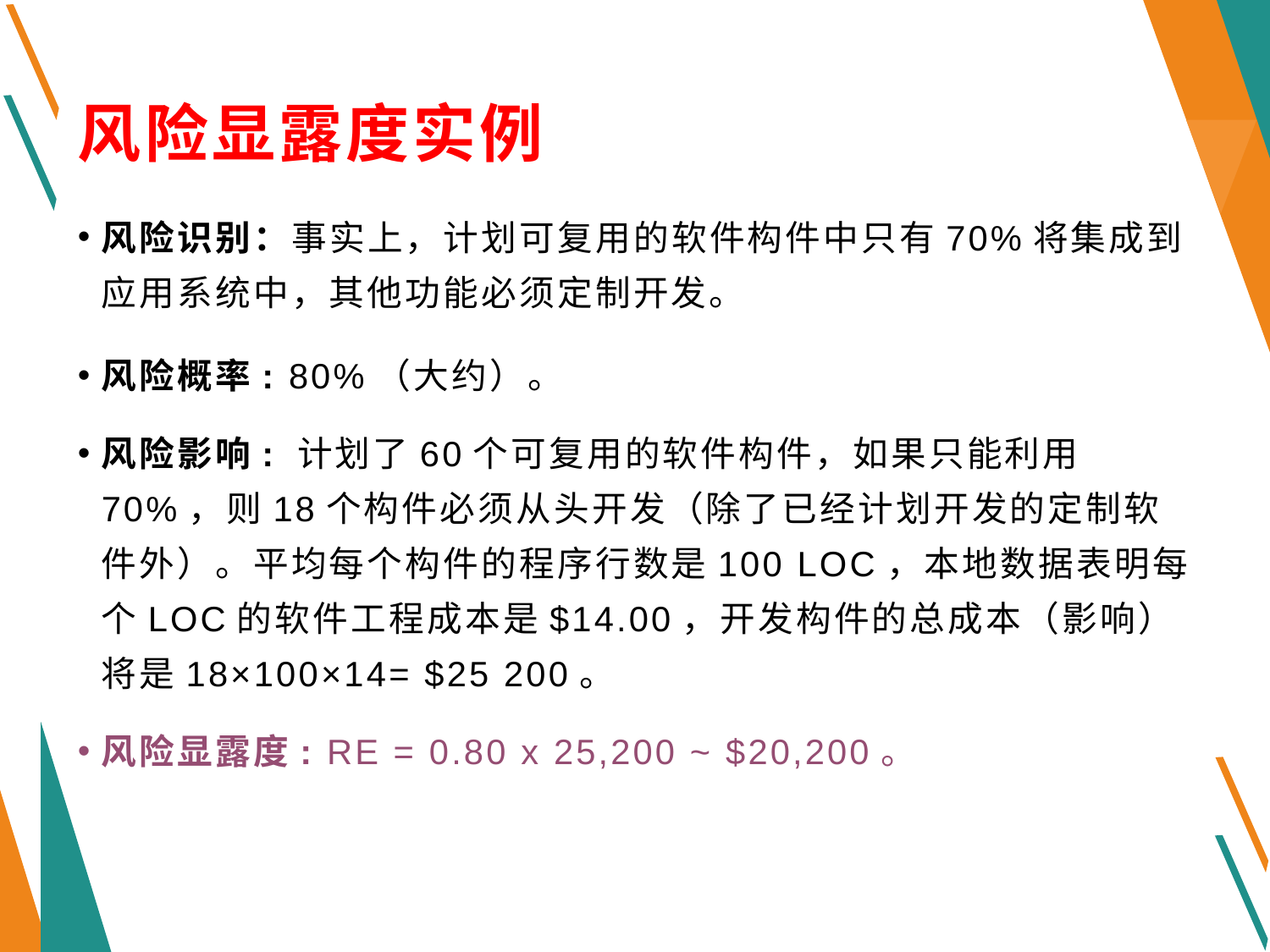

# 风险显露度实例
风险识别：事实上，计划可复用的软件构件中只有70%将集成到应用系统中，其他功能必须定制开发。
风险概率: 80%（大约）。
风险影响: 计划了60个可复用的软件构件，如果只能利用70%，则18个构件必须从头开发（除了已经计划开发的定制软件外）。平均每个构件的程序行数是100 LOC，本地数据表明每个LOC的软件工程成本是$14.00，开发构件的总成本（影响）将是18×100×14= $25 200。
风险显露度: RE = 0.80 x 25,200 ~ $20,200。
13